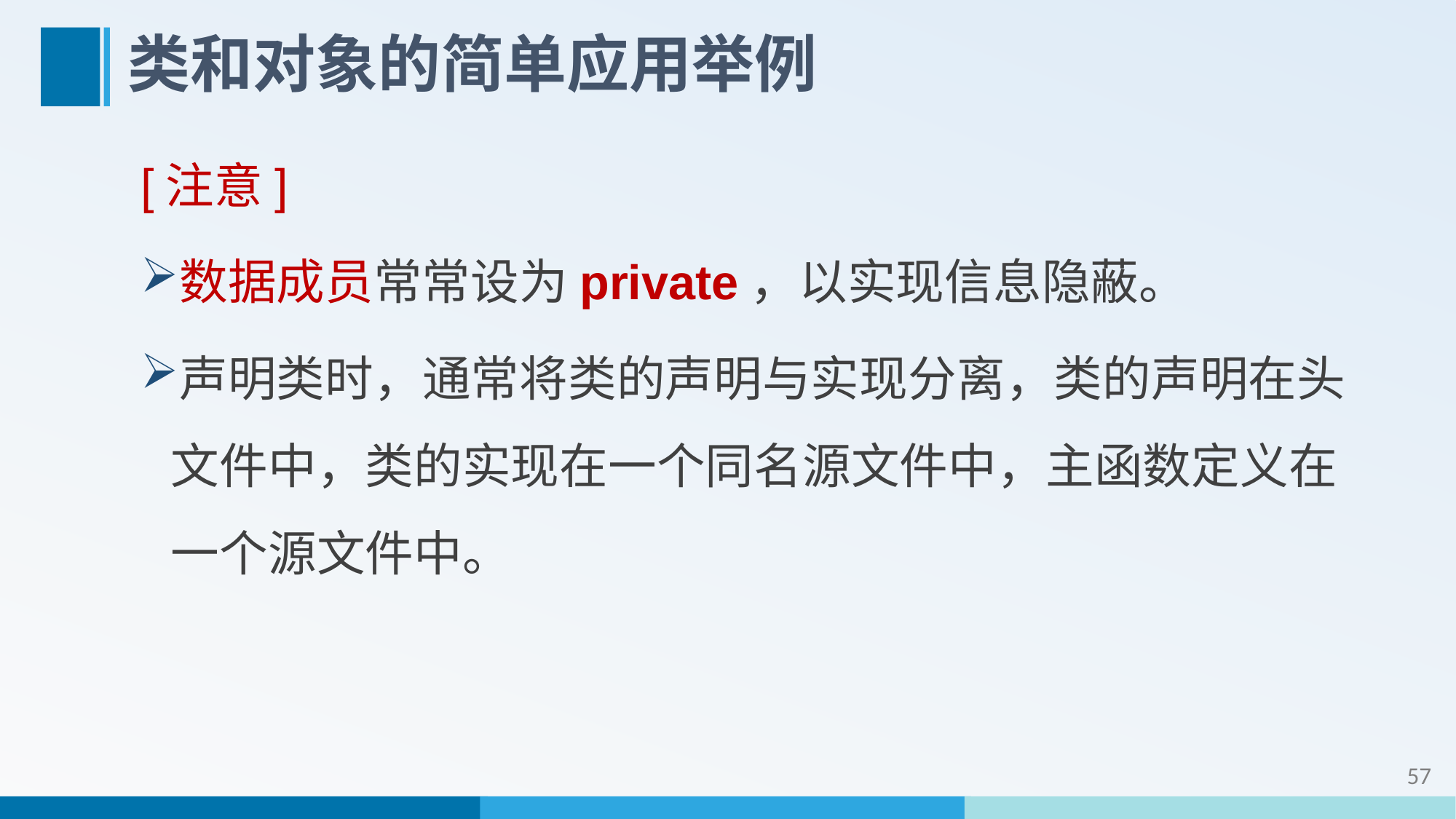

# 类和对象的简单应用举例
[注意]
数据成员常常设为private，以实现信息隐蔽。
声明类时，通常将类的声明与实现分离，类的声明在头文件中，类的实现在一个同名源文件中，主函数定义在一个源文件中。